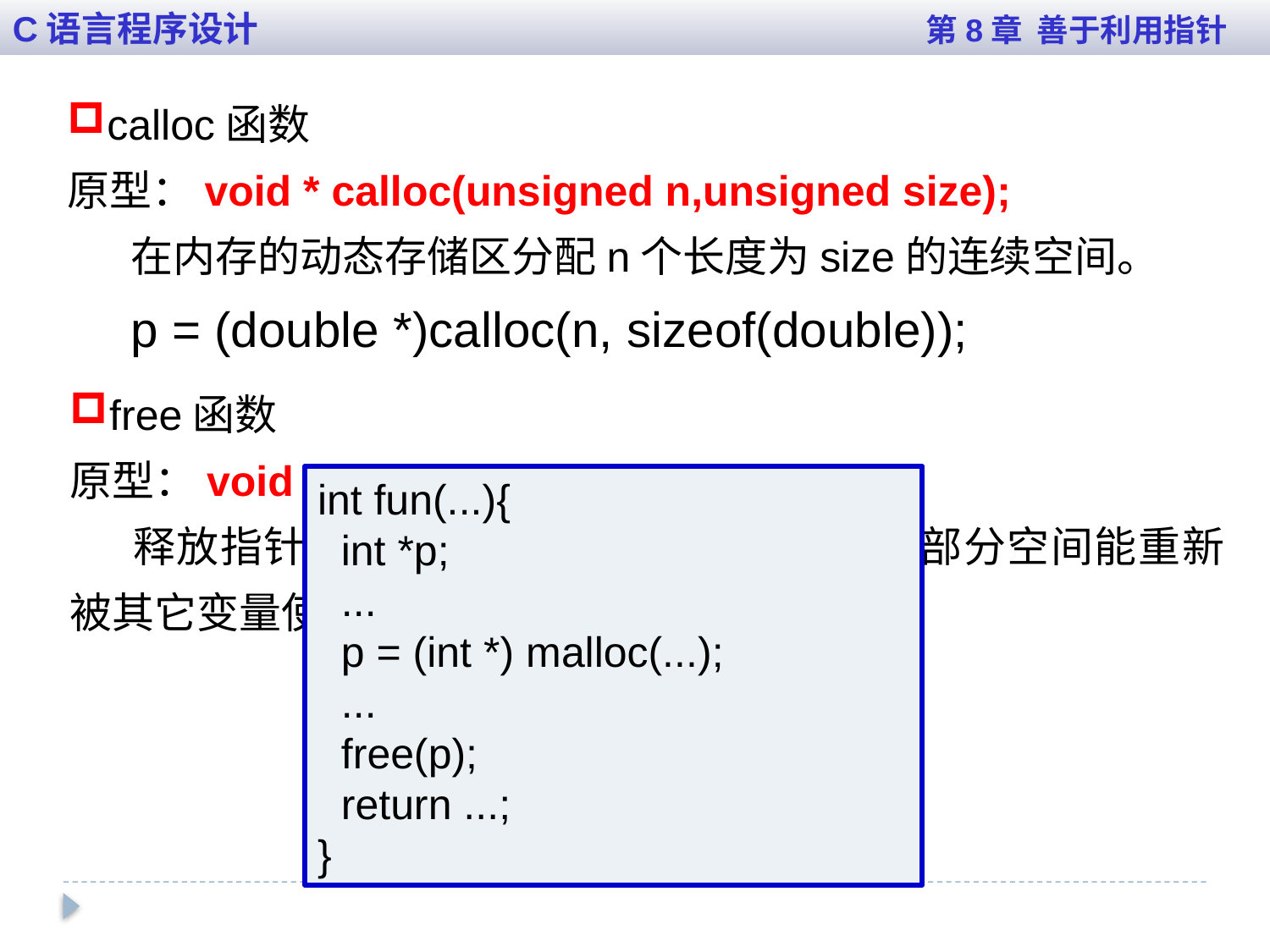

C语言程序设计                                                                                   第8章  善于利用指针
calloc函数
原型：void * calloc(unsigned n,unsigned size);
在内存的动态存储区分配n个长度为size的连续空间。
p = (double *)calloc(n, sizeof(double));
free函数
原型：void  free(void *p);
释放指针变量p所指向的动态空间，使这部分空间能重新被其它变量使用。
int fun(...){
  int *p;
  ...
  p = (int *) malloc(...);
  ...
  free(p);
  return ...;
}